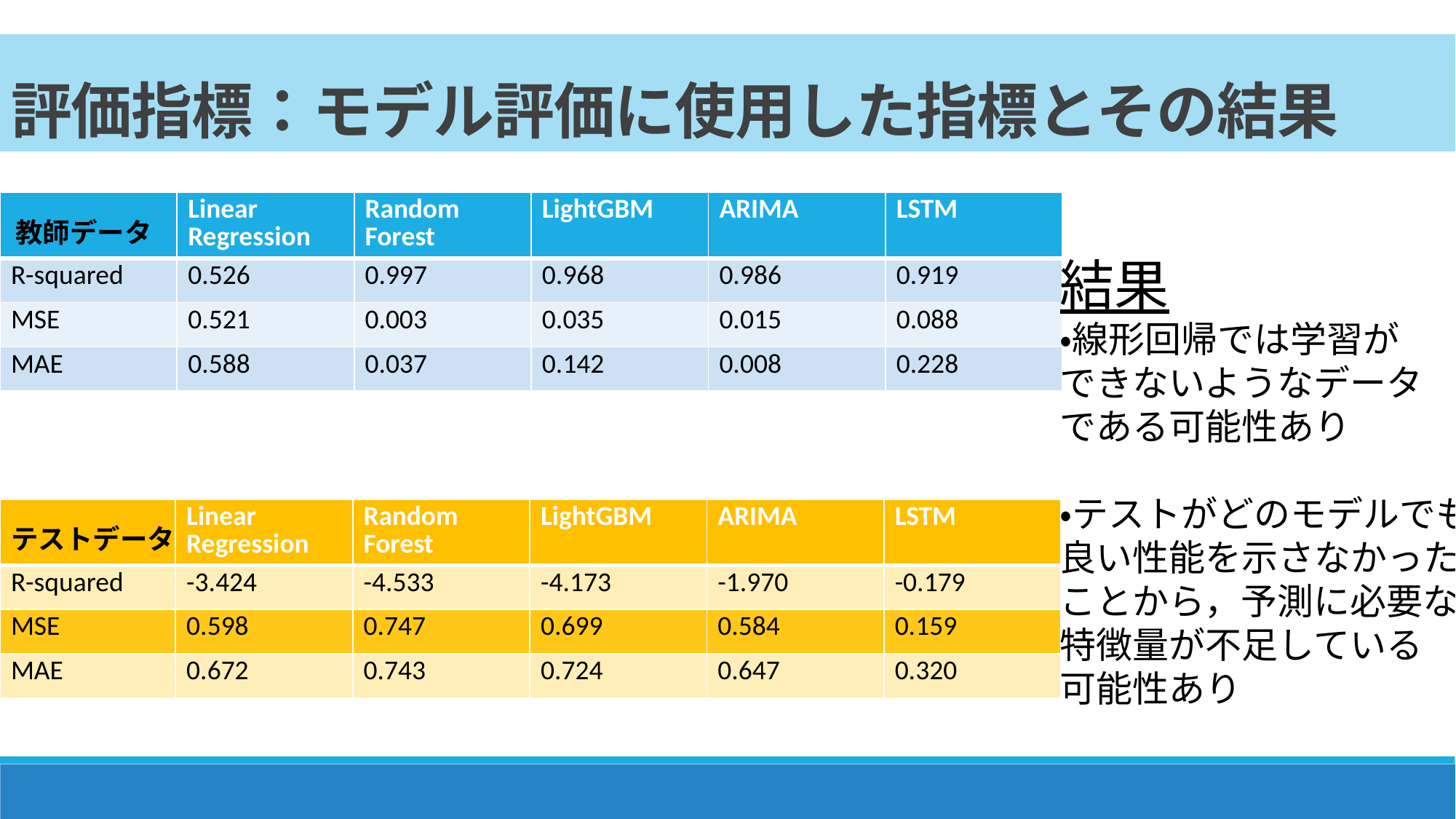

評価指標：モデル評価に使用した指標とその結果
|  | Linear Regression | Random Forest | LightGBM | ARIMA | LSTM |
| --- | --- | --- | --- | --- | --- |
| R-squared | 0.526 | 0.997 | 0.968 | 0.986 | 0.919 |
| MSE | 0.521 | 0.003 | 0.035 | 0.015 | 0.088 |
| MAE | 0.588 | 0.037 | 0.142 | 0.008 | 0.228 |
教師データ
結果
・線形回帰では学習が
できないようなデータ
である可能性あり

・テストがどのモデルでも
良い性能を示さなかった
ことから，予測に必要な
特徴量が不足している
可能性あり

|  | Linear Regression | Random Forest | LightGBM | ARIMA | LSTM |
| --- | --- | --- | --- | --- | --- |
| R-squared | -3.424 | -4.533 | -4.173 | -1.970 | -0.179 |
| MSE | 0.598 | 0.747 | 0.699 | 0.584 | 0.159 |
| MAE | 0.672 | 0.743 | 0.724 | 0.647 | 0.320 |
テストデータ